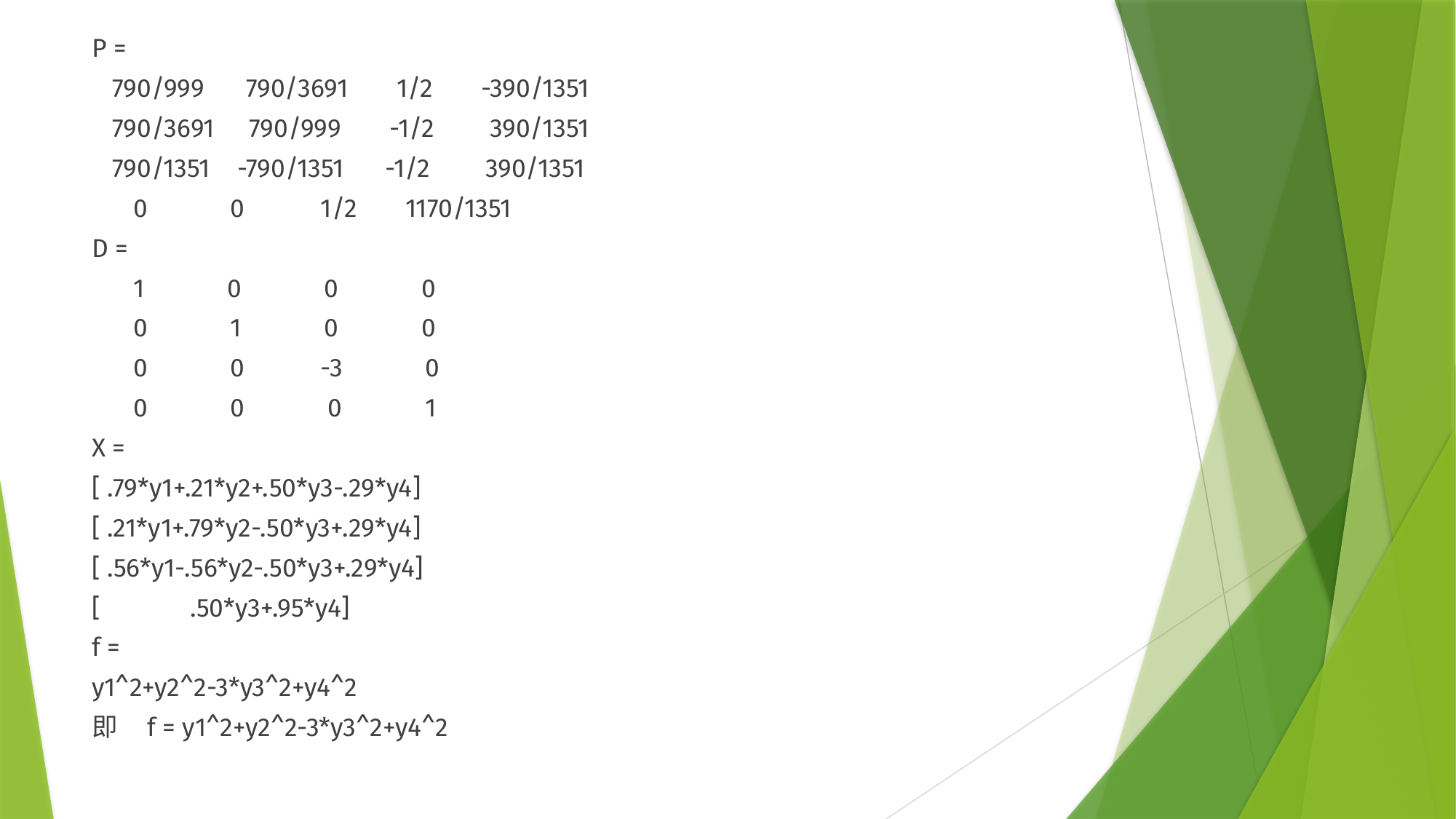

P =
   790/999      790/3691       1/2       -390/1351
   790/3691     790/999       -1/2        390/1351
   790/1351    -790/1351      -1/2        390/1351
      0            0           1/2       1170/1351
D =
      1            0            0            0
      0            1            0            0
      0            0           -3            0
      0            0            0            1
X =
[ .79*y1+.21*y2+.50*y3-.29*y4]
[ .21*y1+.79*y2-.50*y3+.29*y4]
[ .56*y1-.56*y2-.50*y3+.29*y4]
[             .50*y3+.95*y4]
f =
y1^2+y2^2-3*y3^2+y4^2
即    f = y1^2+y2^2-3*y3^2+y4^2